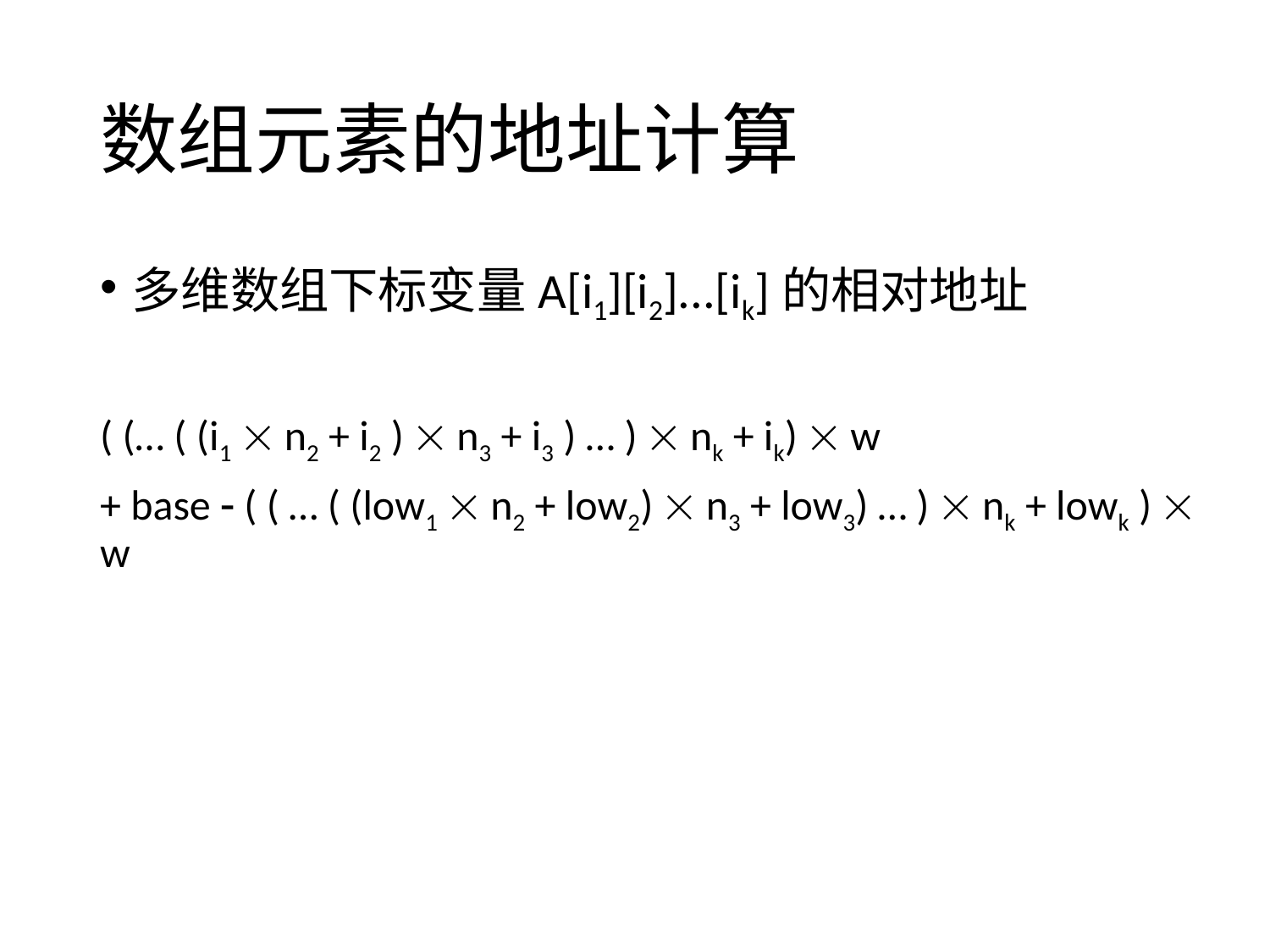

# 数组元素的地址计算
多维数组下标变量A[i1][i2]...[ik]的相对地址

( (… ( (i1 × n2 + i2 ) × n3 + i3 ) … ) × nk + ik) × w
+ base − ( ( … ( (low1 × n2 + low2) × n3 + low3) … ) × nk + lowk ) × w